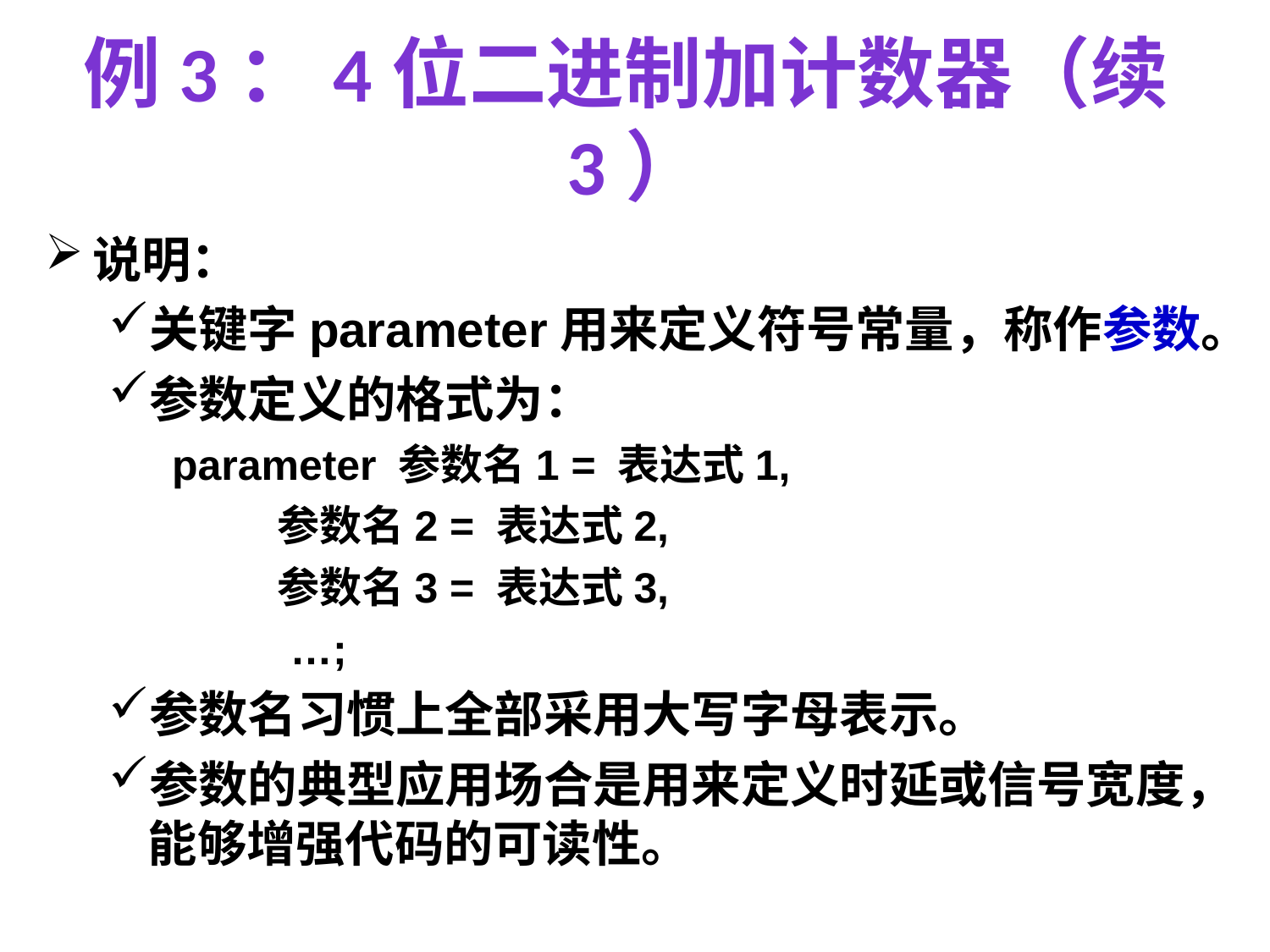

# 例3：4位二进制加计数器（续3）
说明：
关键字parameter用来定义符号常量，称作参数。
参数定义的格式为：
parameter 参数名1 = 表达式1,
          参数名2 = 表达式2,
          参数名3 = 表达式3,
          …;
参数名习惯上全部采用大写字母表示。
参数的典型应用场合是用来定义时延或信号宽度，能够增强代码的可读性。